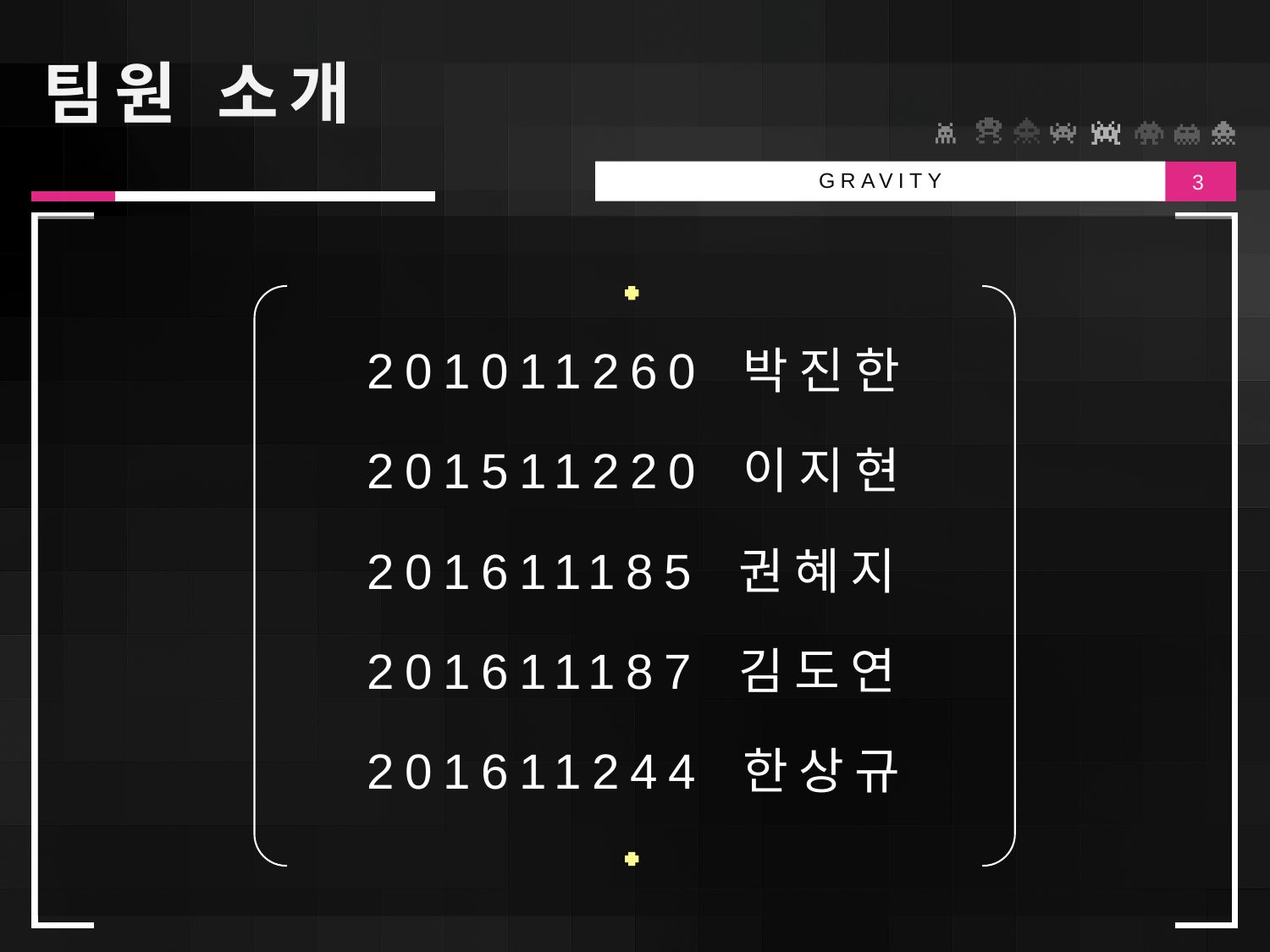

# 팀원 소개
GRAVITY
3

201011260 박진한
201511220 이지현
201611185 권혜지
201611187 김도연
201611244 한상규